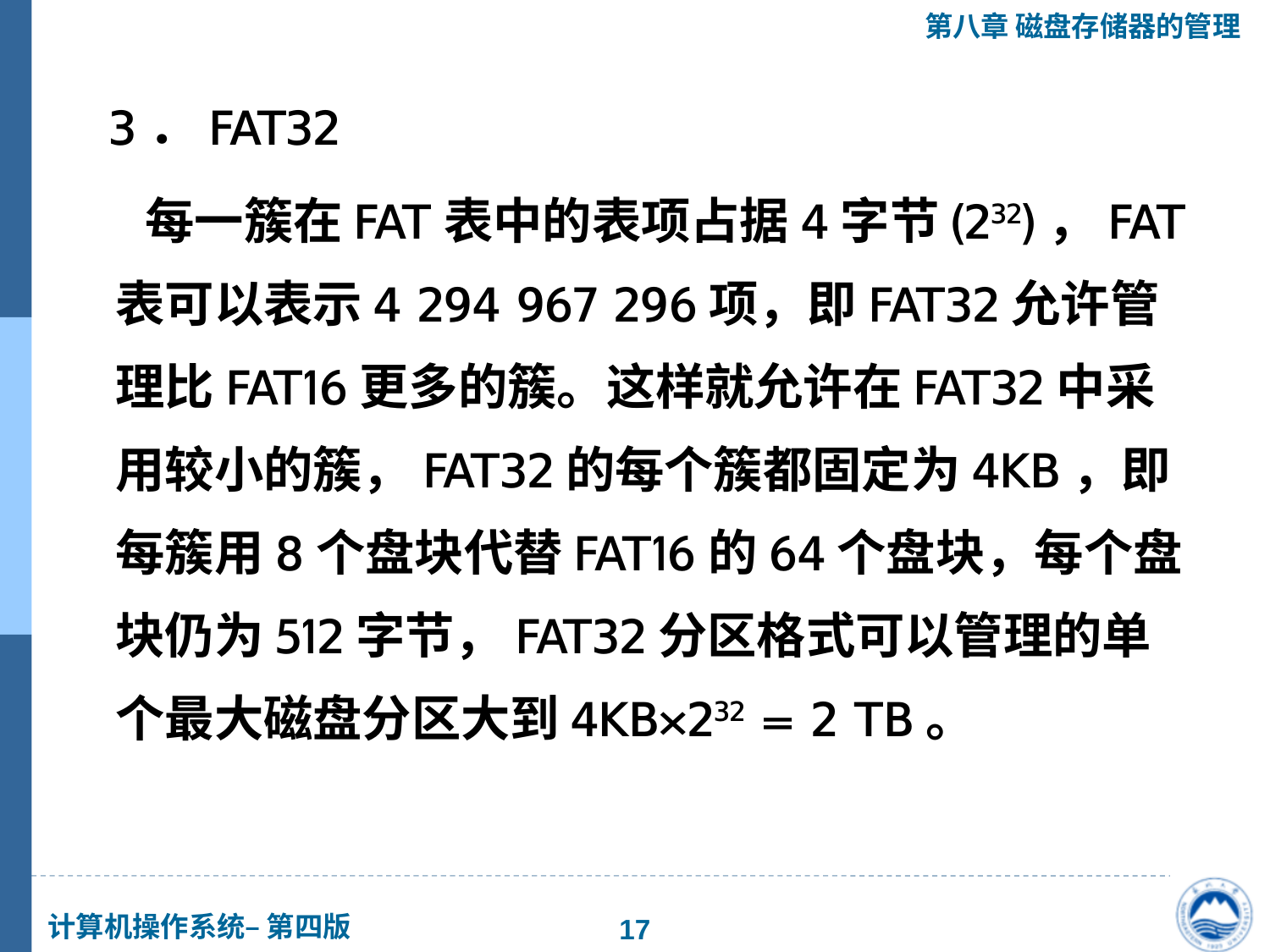

3．FAT32
     每一簇在FAT表中的表项占据4字节(232)，FAT表可以表示4 294 967 296项，即FAT32允许管理比FAT16更多的簇。这样就允许在FAT32中采用较小的簇，FAT32的每个簇都固定为4KB，即每簇用8个盘块代替FAT16的64个盘块，每个盘块仍为512字节，FAT32分区格式可以管理的单个最大磁盘分区大到4KB×232 = 2 TB。